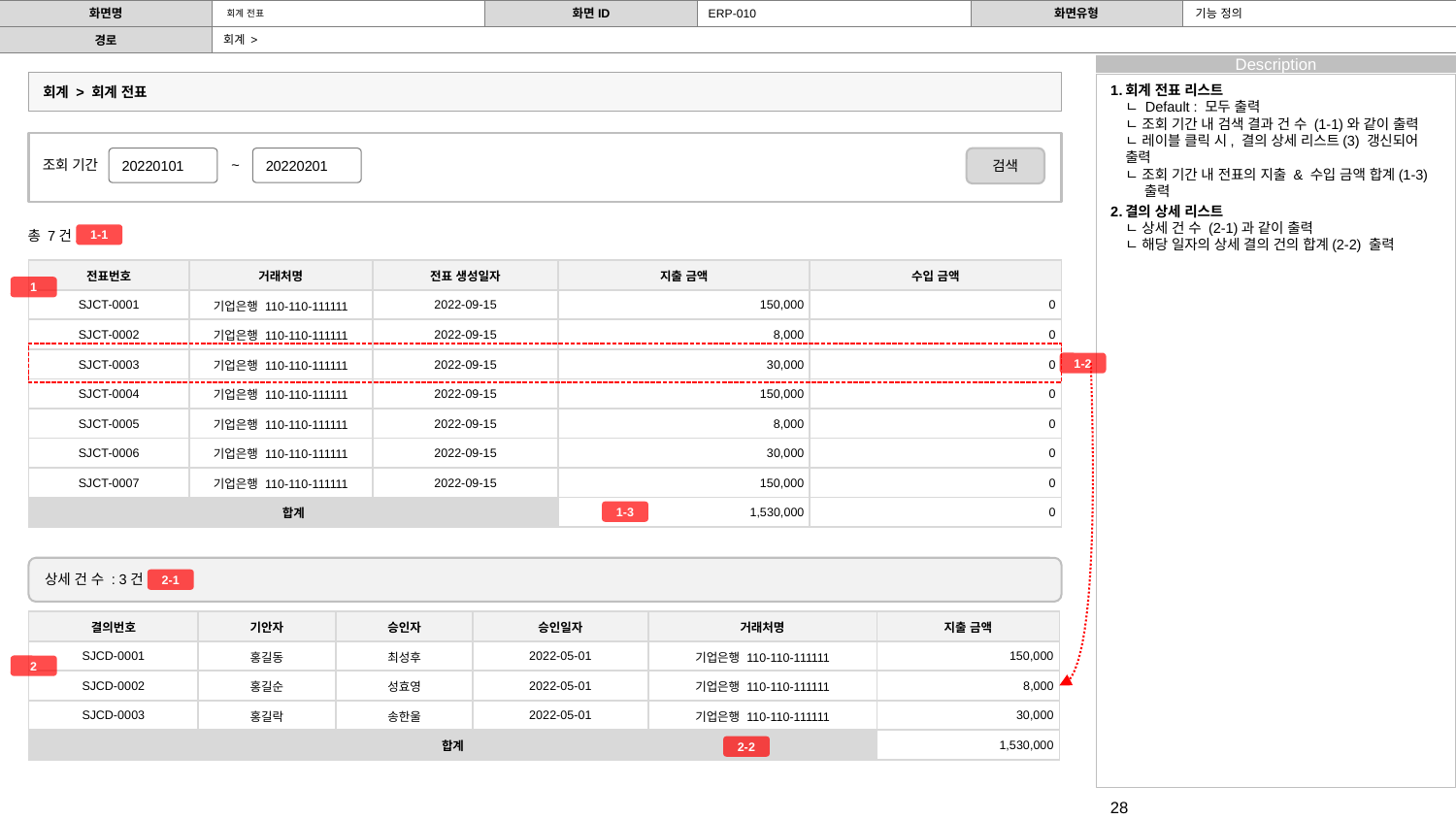

ERP-010
기능 정의
# 회계 전표
회계 >
회계 > 회계 전표

회계 전표 리스트
ㄴ Default : 모두 출력
ㄴ 조회 기간 내 검색 결과 건 수 (1-1)와 같이 출력
ㄴ 레이블 클릭 시, 결의 상세 리스트(3) 갱신되어 출력
ㄴ 조회 기간 내 전표의 지출 & 수입 금액 합계(1-3)
    출력
결의 상세 리스트
ㄴ 상세 건 수 (2-1)과 같이 출력
ㄴ 해당 일자의 상세 결의 건의 합계(2-2) 출력

20220101
20220201
검색
조회 기간
~
총 7건
1-1
| 전표번호 | 거래처명 | 전표 생성일자 | 지출 금액 | 수입 금액 |
| --- | --- | --- | --- | --- |
| SJCT-0001 | 기업은행 110-110-111111 | 2022-09-15 | 150,000 | 0 |
| SJCT-0002 | 기업은행 110-110-111111 | 2022-09-15 | 8,000 | 0 |
| SJCT-0003 | 기업은행 110-110-111111 | 2022-09-15 | 30,000 | 0 |
| SJCT-0004 | 기업은행 110-110-111111 | 2022-09-15 | 150,000 | 0 |
| SJCT-0005 | 기업은행 110-110-111111 | 2022-09-15 | 8,000 | 0 |
| SJCT-0006 | 기업은행 110-110-111111 | 2022-09-15 | 30,000 | 0 |
| SJCT-0007 | 기업은행 110-110-111111 | 2022-09-15 | 150,000 | 0 |
| 합계 |  |  | 1,530,000 | 0 |
1

1-2
1-3

상세 건 수 : 3건
2-1
| 결의번호 | 기안자 | 승인자 | 승인일자 | 거래처명 | 지출 금액 |
| --- | --- | --- | --- | --- | --- |
| SJCD-0001 | 홍길동 | 최성후 | 2022-05-01 | 기업은행 110-110-111111 | 150,000 |
| SJCD-0002 | 홍길순 | 성효영 | 2022-05-01 | 기업은행 110-110-111111 | 8,000 |
| SJCD-0003 | 홍길락 | 송한울 | 2022-05-01 | 기업은행 110-110-111111 | 30,000 |
| 합계 |  |  |  |  | 1,530,000 |
2
2-2